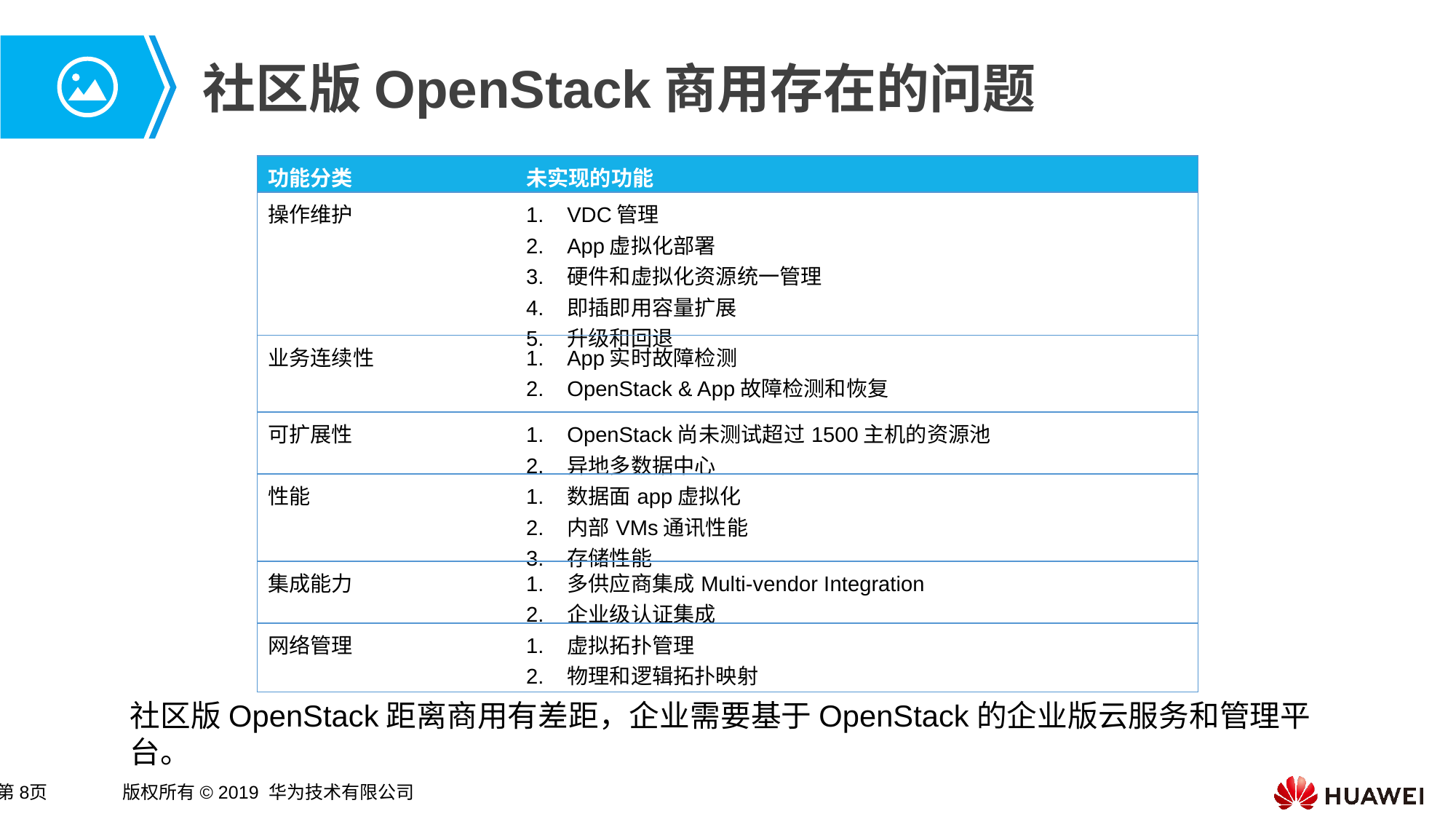

# 社区版OpenStack商用存在的问题
| 功能分类 | 未实现的功能 |
| --- | --- |
| 操作维护 | VDC管理 App虚拟化部署 硬件和虚拟化资源统一管理 即插即用容量扩展 升级和回退 |
| 业务连续性 | App实时故障检测 OpenStack & App故障检测和恢复 |
| 可扩展性 | OpenStack尚未测试超过1500主机的资源池 异地多数据中心 |
| 性能 | 数据面app虚拟化 内部VMs通讯性能 存储性能 |
| 集成能力 | 多供应商集成Multi-vendor Integration 企业级认证集成 |
| 网络管理 | 虚拟拓扑管理 物理和逻辑拓扑映射 |
社区版OpenStack距离商用有差距，企业需要基于OpenStack的企业版云服务和管理平台。